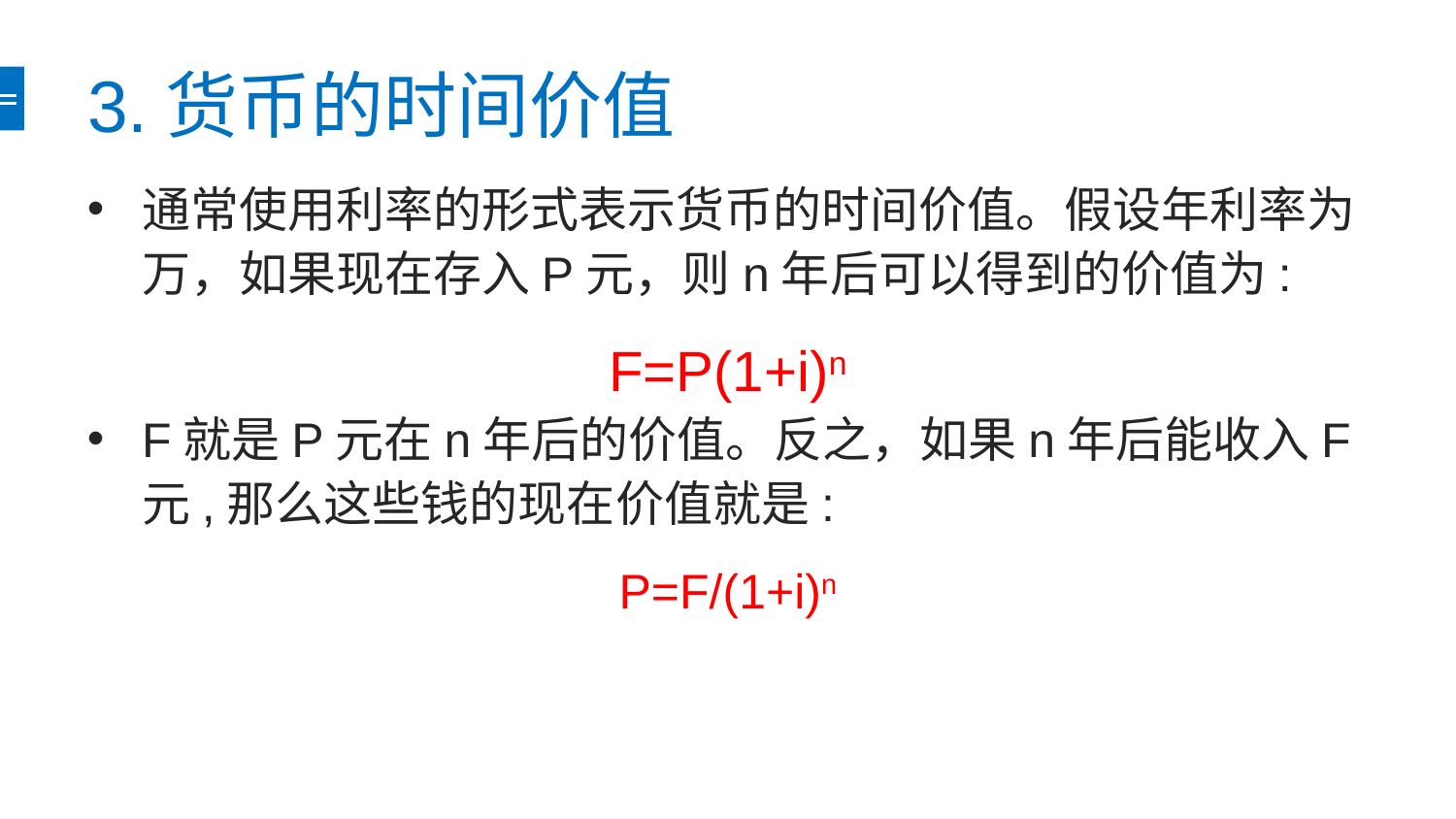

# 3.货币的时间价值
通常使用利率的形式表示货币的时间价值。假设年利率为万，如果现在存入P元，则n年后可以得到的价值为:
F=P(1+i)n
F就是P元在n年后的价值。反之，如果n年后能收入F元,那么这些钱的现在价值就是:
P=F/(1+i)n